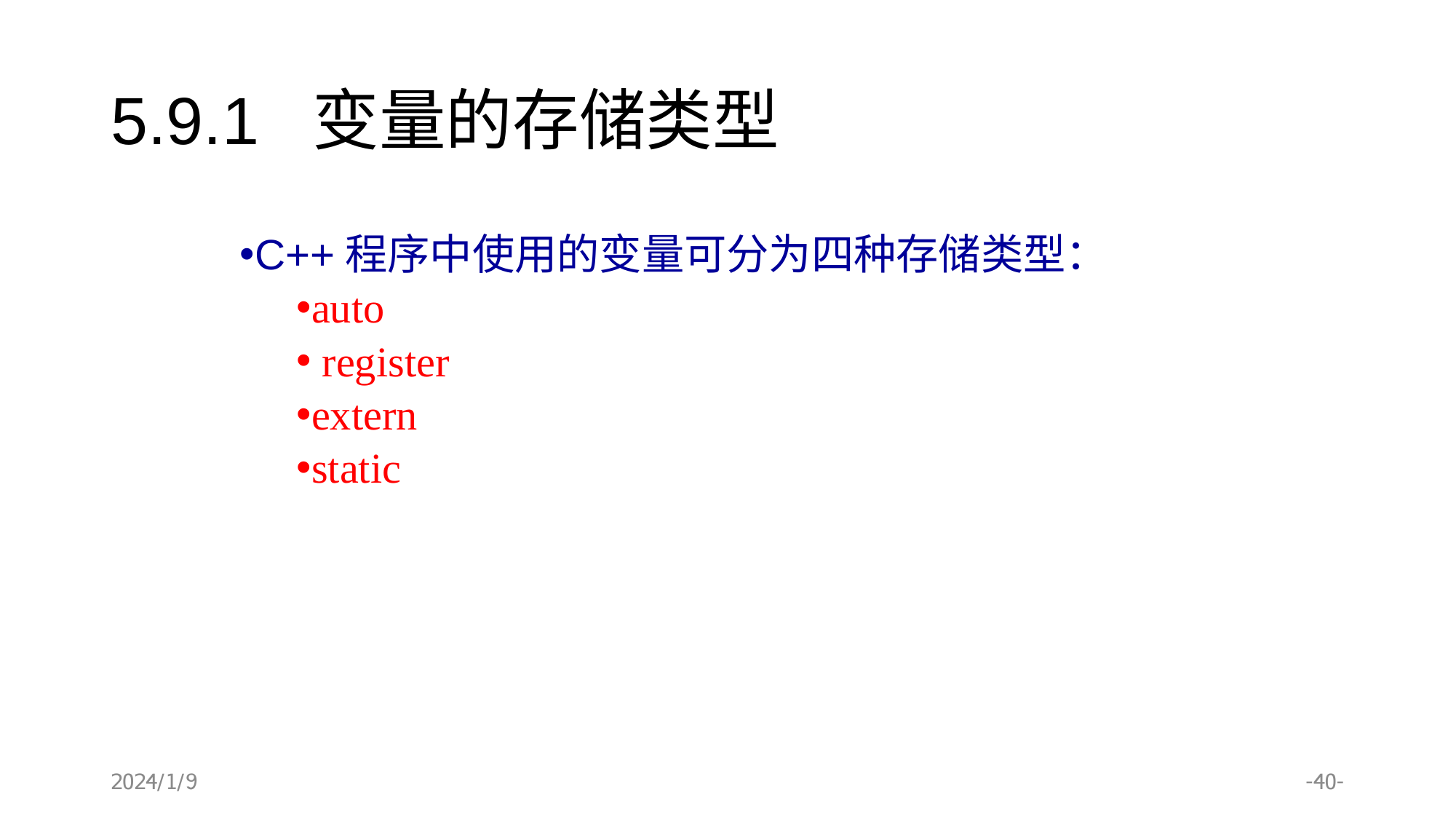

# 5.9.1  变量的存储类型
C++程序中使用的变量可分为四种存储类型：
auto
 register
extern
static
2024/1/9
-40-